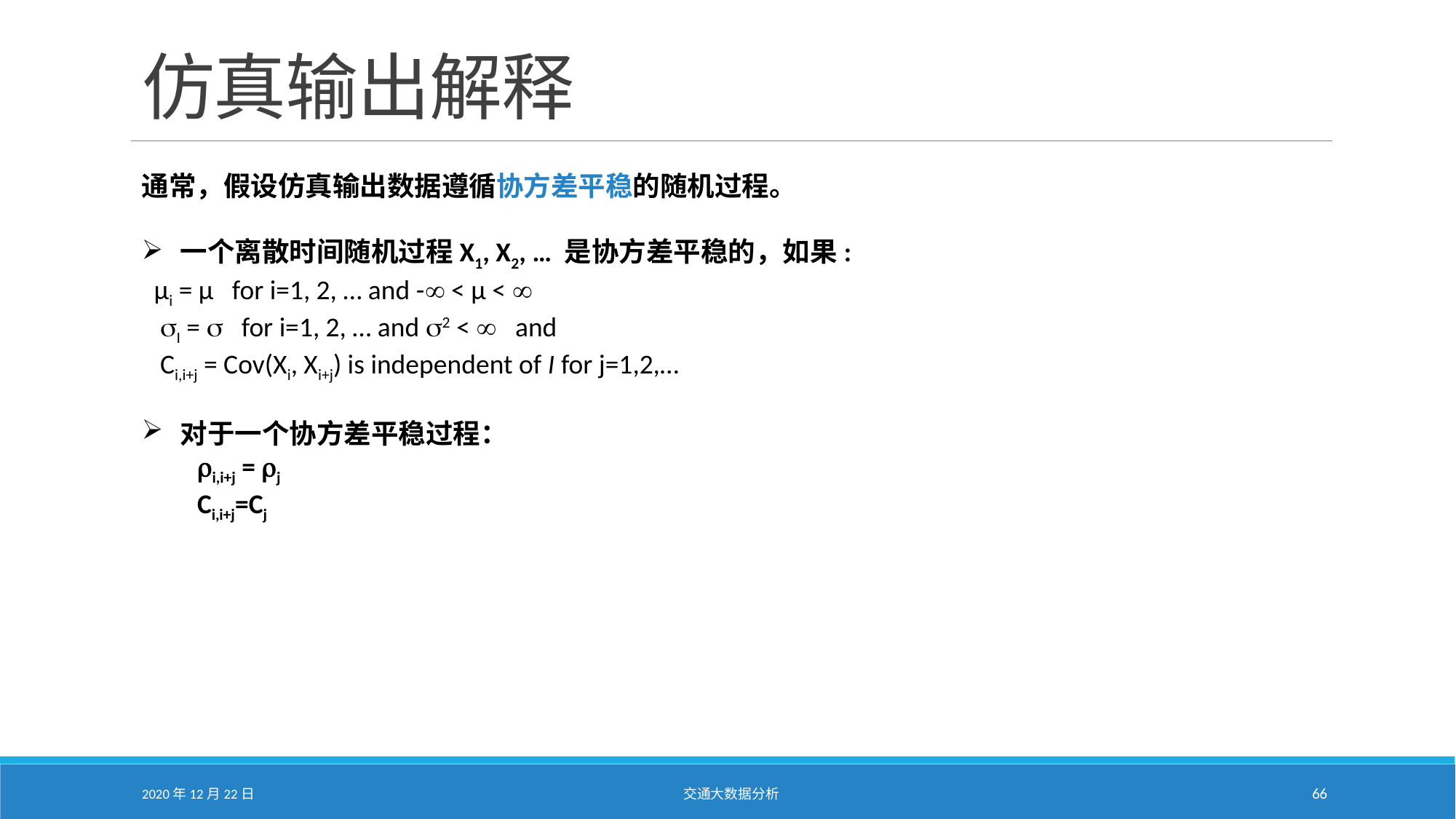

# 仿真输出解释
通常，假设仿真输出数据遵循协方差平稳的随机过程。

 一个离散时间随机过程X1, X2, … 是协方差平稳的，如果:
  µi = µ   for i=1, 2, … and -∞ < µ < ∞
   σI = σ   for i=1, 2, … and σ2 < ∞   and
   Ci,i+j = Cov(Xi, Xi+j) is independent of I for j=1,2,…

 对于一个协方差平稳过程：
         ρi,i+j = ρj
         Ci,i+j=Cj
2020年12月22日
交通大数据分析
66